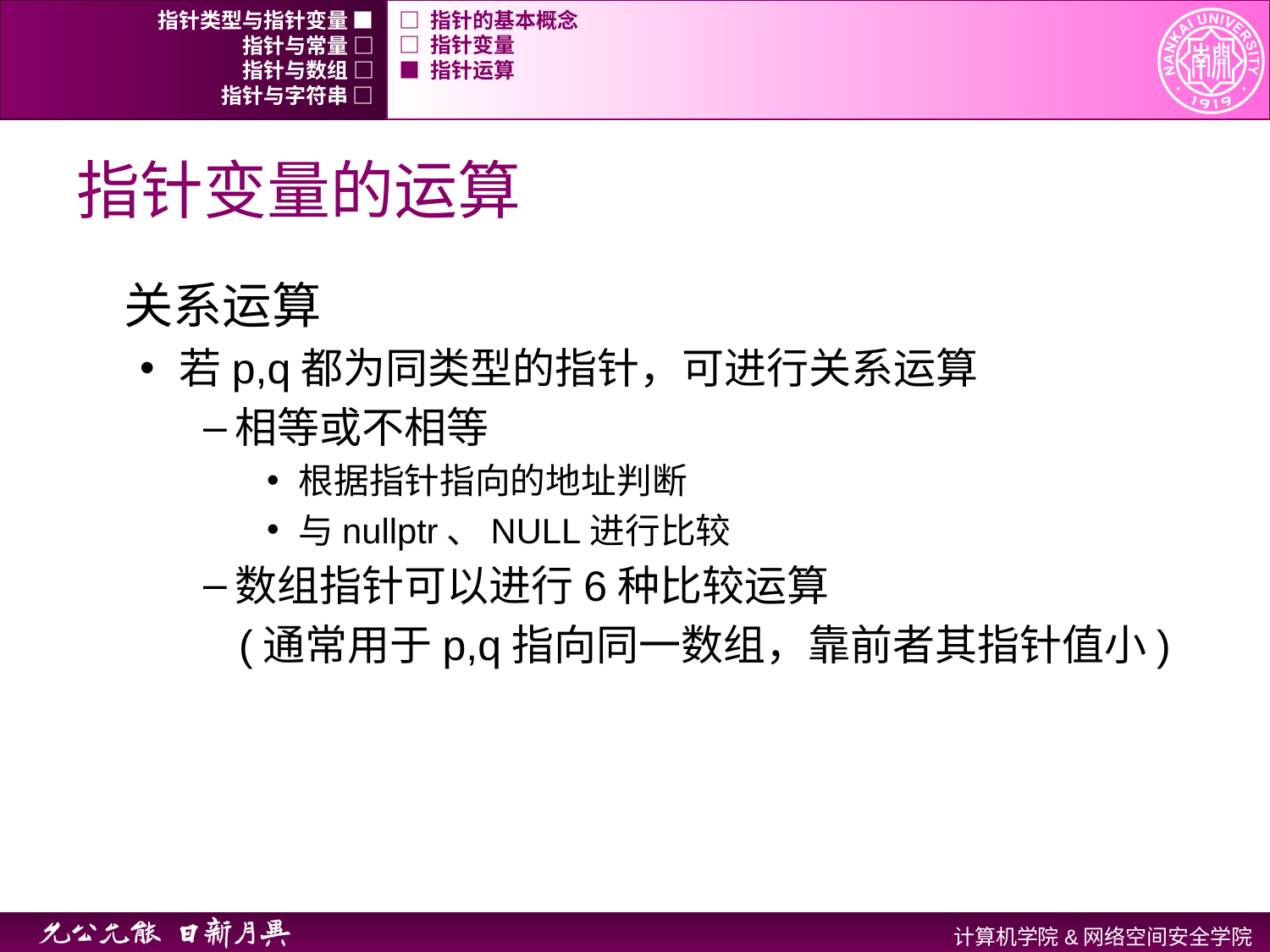

指针类型与指针变量 ■
□ 指针的基本概念
指针与常量 □
□ 指针变量
指针与数组 □
■ 指针运算
指针与字符串 □

# 指针变量的运算
关系运算
若p,q都为同类型的指针，可进行关系运算
相等或不相等
根据指针指向的地址判断
与nullptr、NULL进行比较
数组指针可以进行6种比较运算
   (通常用于p,q指向同一数组，靠前者其指针值小)